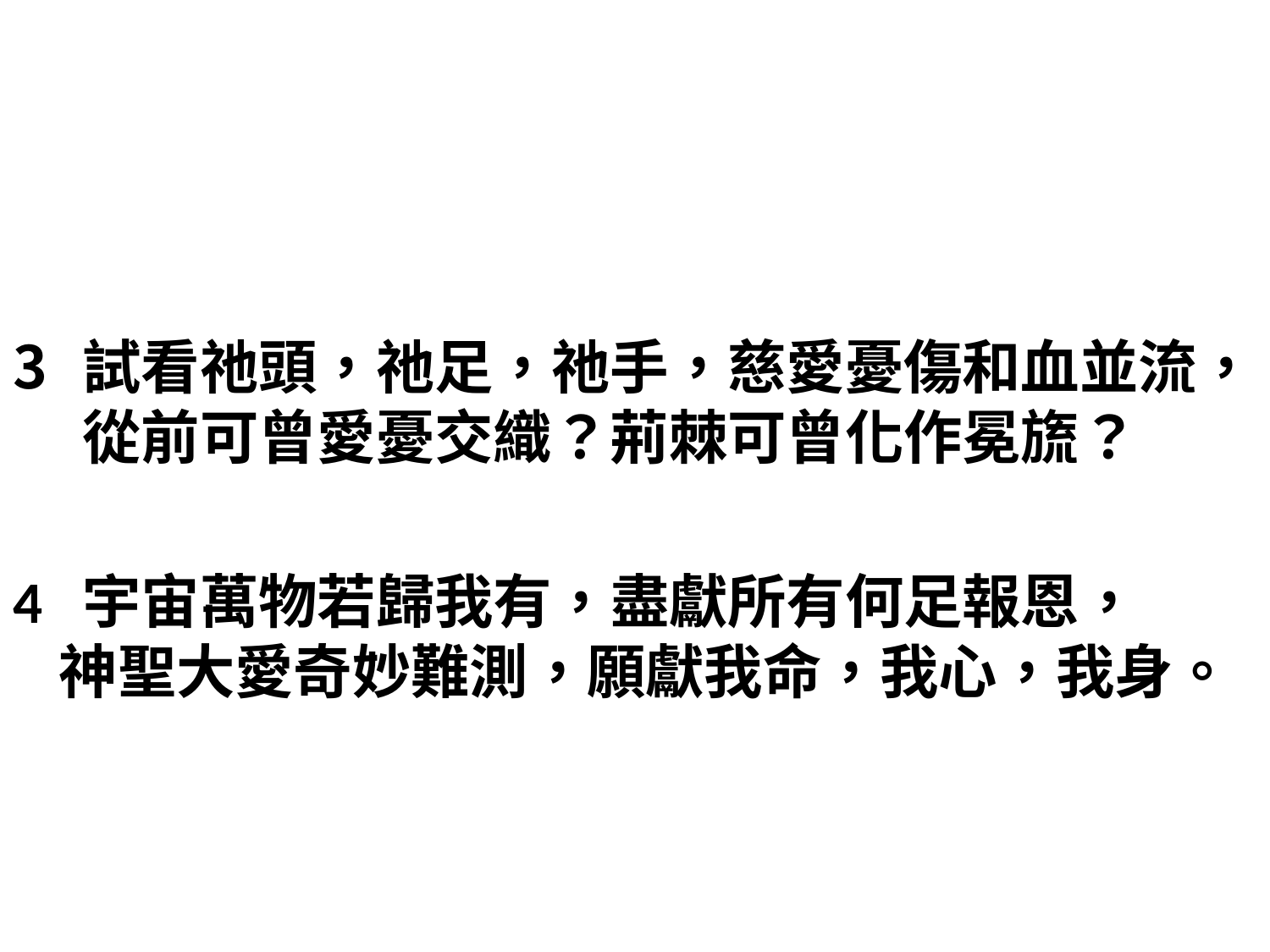

#
試看祂頭，祂足，祂手，慈愛憂傷和血並流，
從前可曾愛憂交織？荊棘可曾化作冕旒？

4  宇宙萬物若歸我有，盡獻所有何足報恩，
神聖大愛奇妙難測，願獻我命，我心，我身。